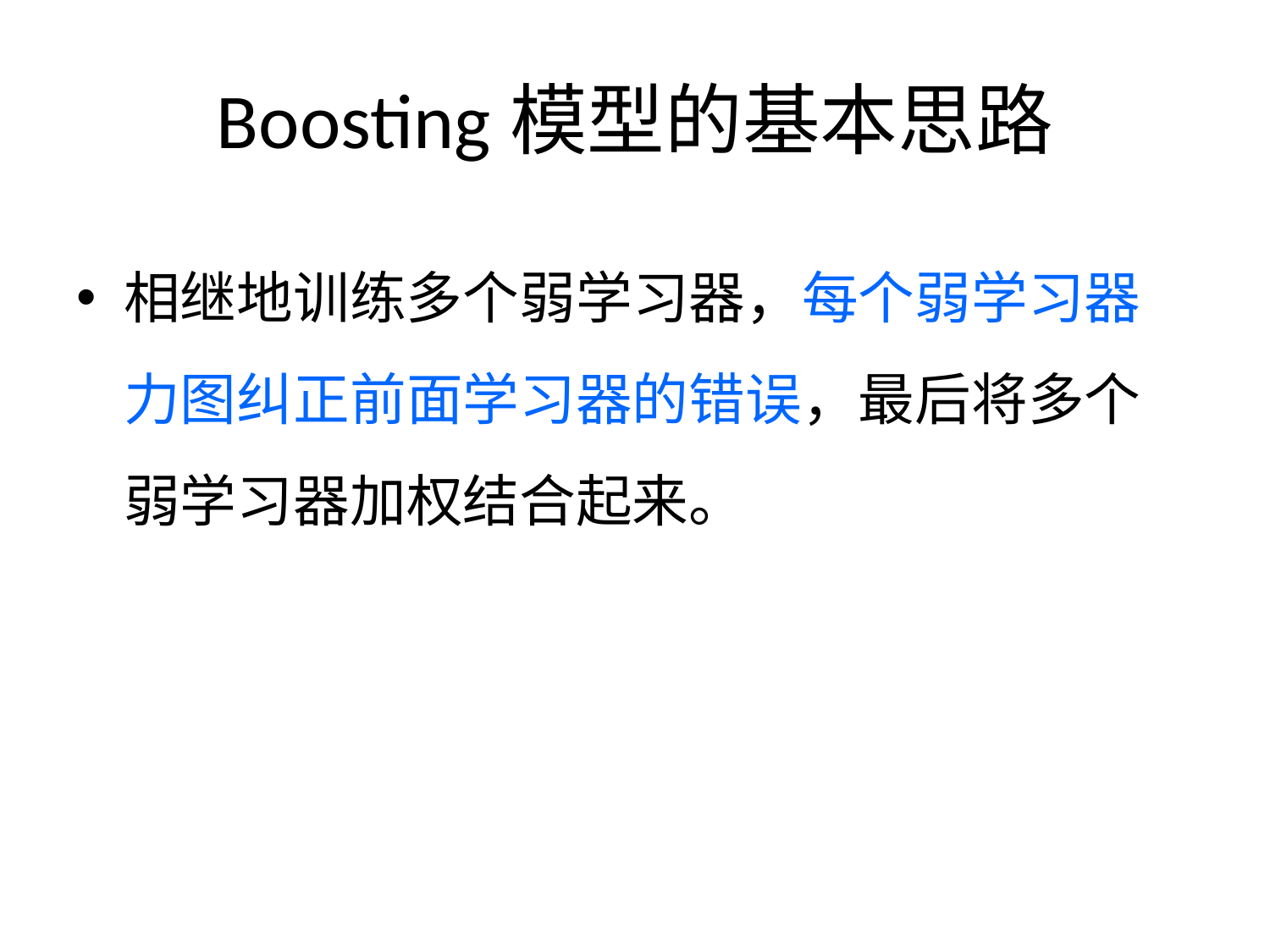

# Boosting模型的基本思路
相继地训练多个弱学习器，每个弱学习器力图纠正前面学习器的错误，最后将多个弱学习器加权结合起来。